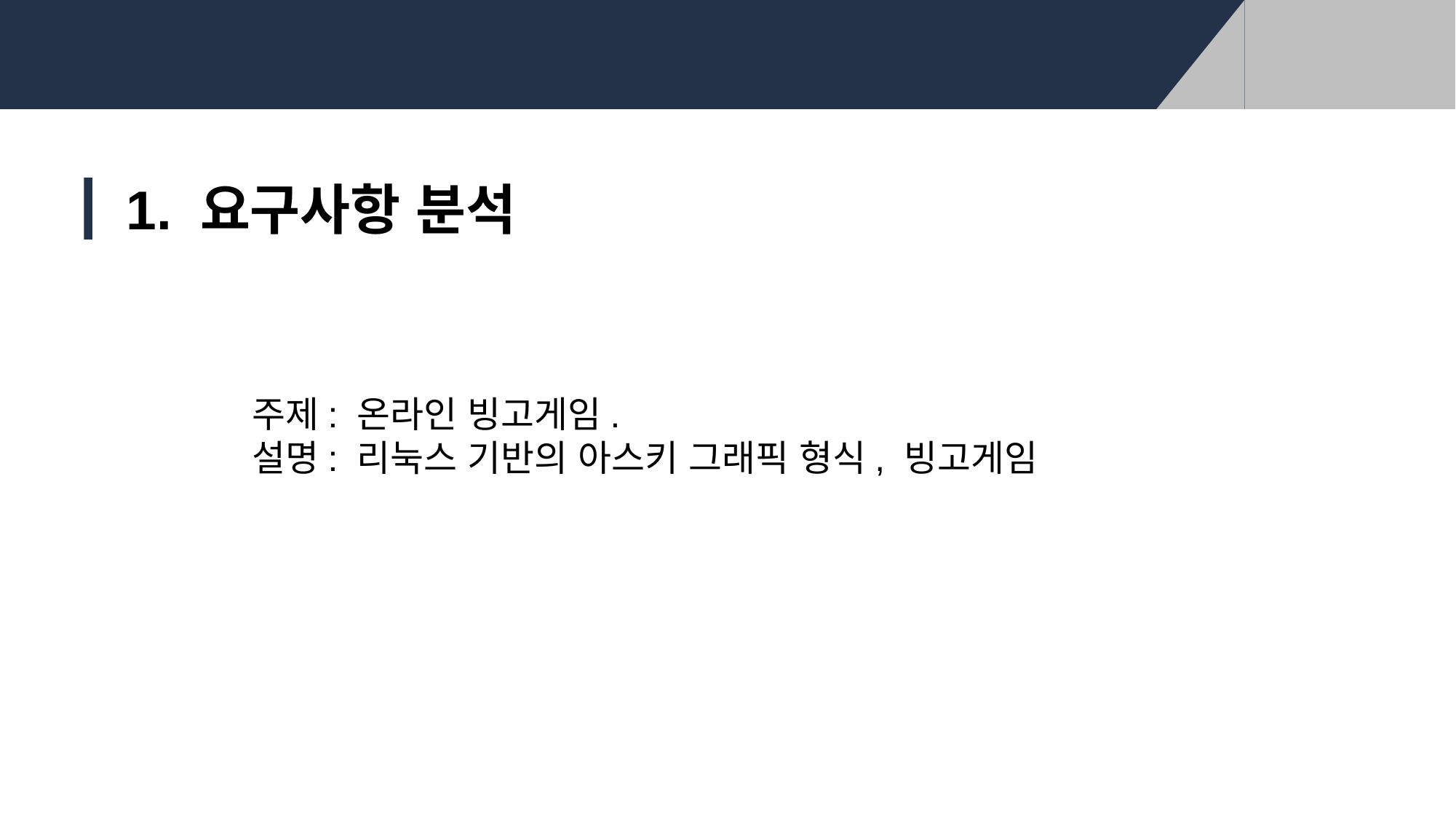

1. 요구사항 분석

주제: 온라인 빙고게임.
설명: 리눅스 기반의 아스키 그래픽 형식, 빙고게임